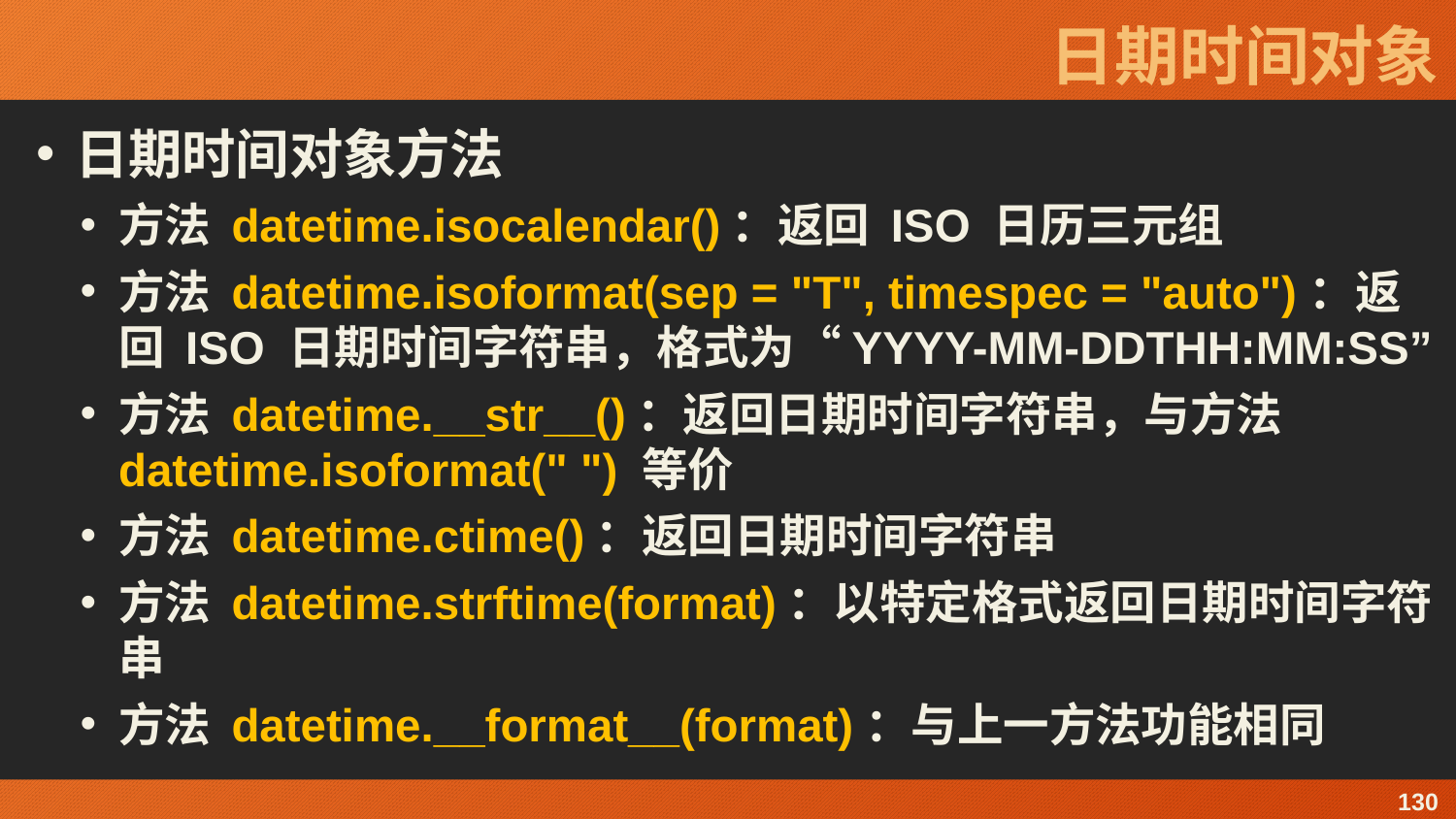

# 日期时间对象
日期时间对象方法
方法 datetime.isocalendar()：返回 ISO 日历三元组
方法 datetime.isoformat(sep = "T", timespec = "auto")：返回 ISO 日期时间字符串，格式为“YYYY-MM-DDTHH:MM:SS”
方法 datetime.__str__()：返回日期时间字符串，与方法 datetime.isoformat(" ") 等价
方法 datetime.ctime()：返回日期时间字符串
方法 datetime.strftime(format)：以特定格式返回日期时间字符串
方法 datetime.__format__(format)：与上一方法功能相同
130